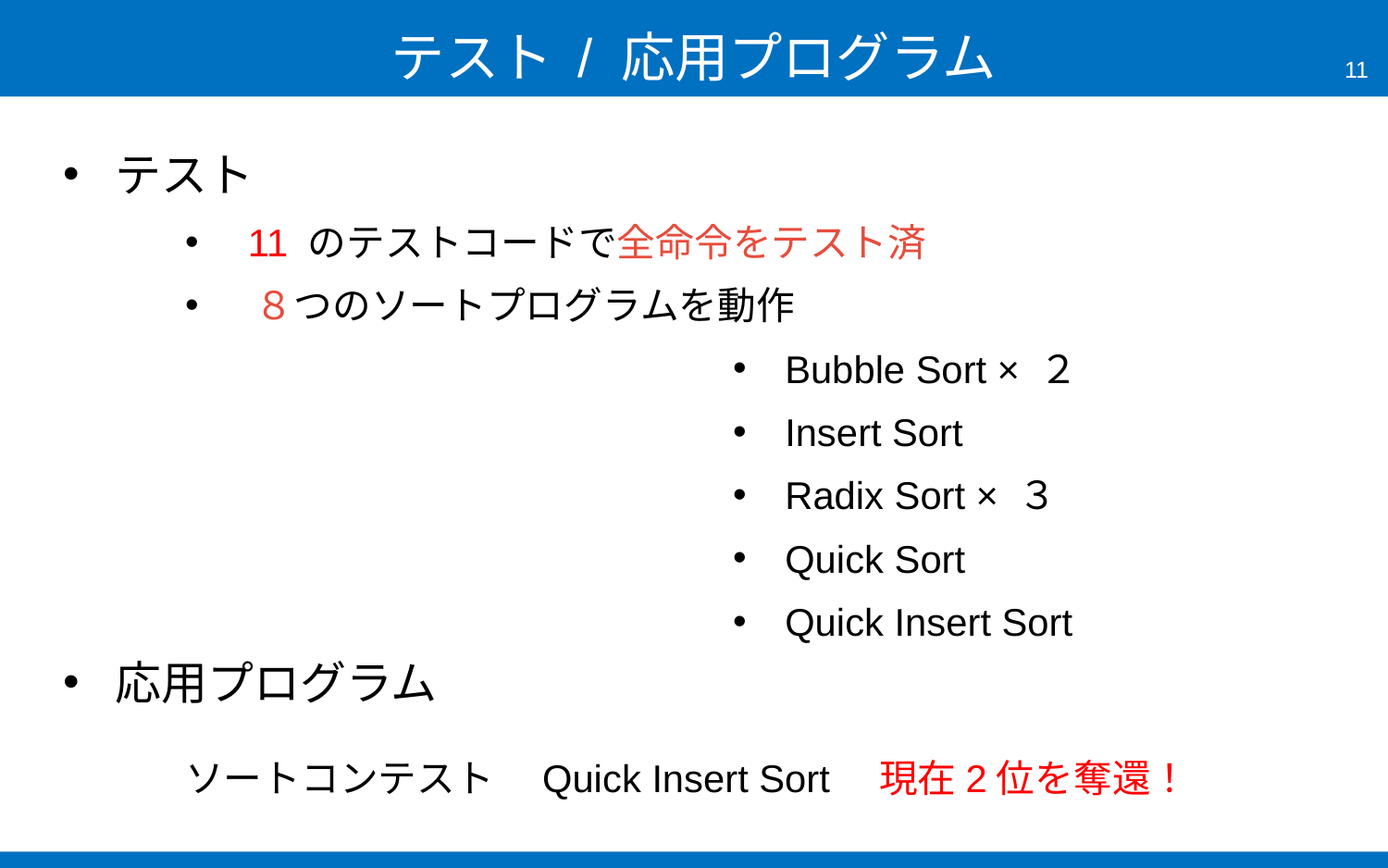

# テスト / 応用プログラム
テスト
 11 のテストコードで全命令をテスト済
 ８つのソートプログラムを動作
Bubble Sort × ２
Insert Sort
Radix Sort × ３
Quick Sort
Quick Insert Sort
応用プログラム

ソートコンテスト　Quick Insert Sort	現在2位を奪還！